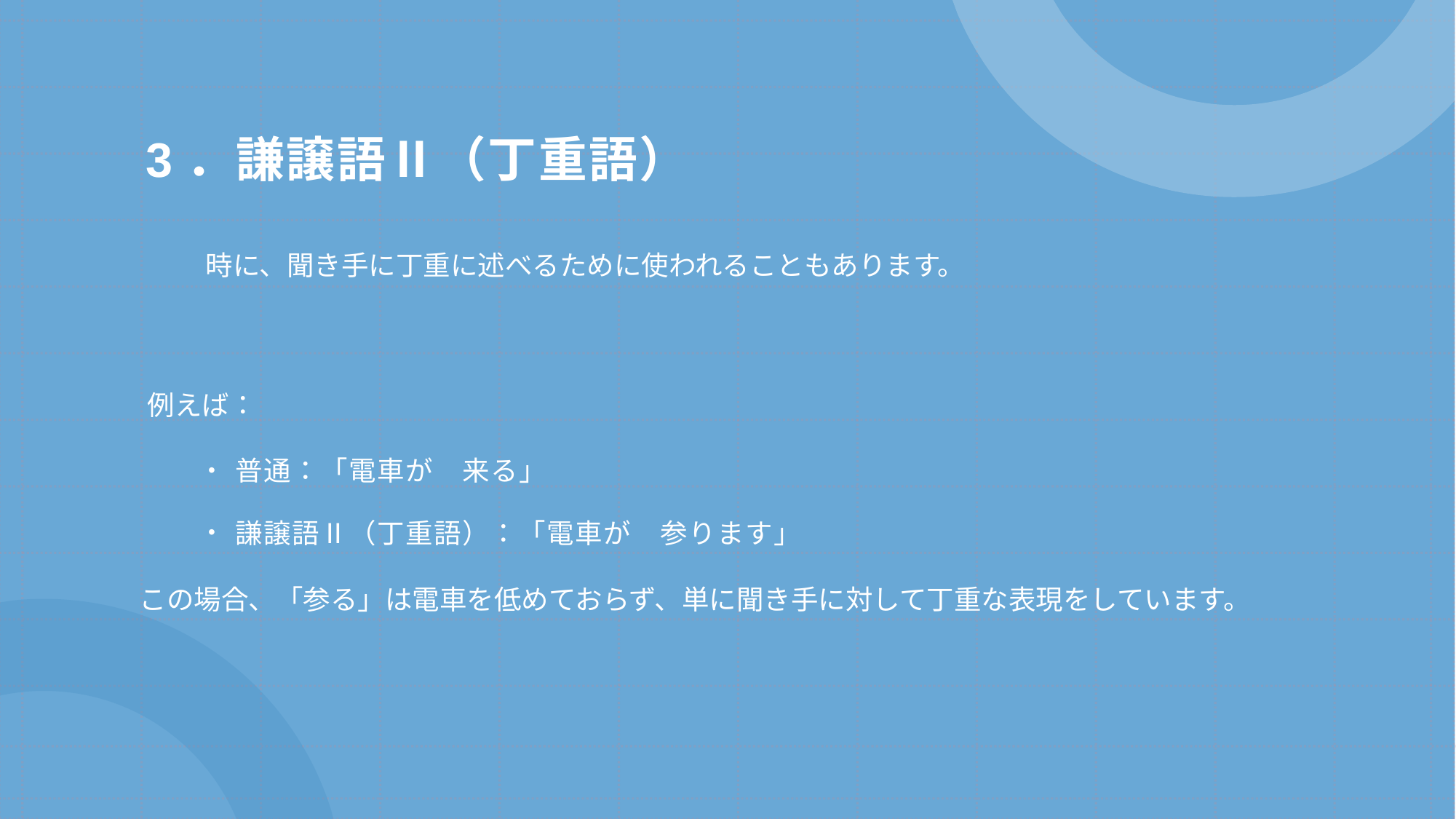

# 3．謙譲語Ⅱ（丁重語）
時に、聞き手に丁重に述べるために使われることもあります。
例えば：

普通：「電車が　来る」
謙譲語Ⅱ（丁重語）：「電車が　参ります」
この場合、「参る」は電車を低めておらず、単に聞き手に対して丁重な表現をしています。